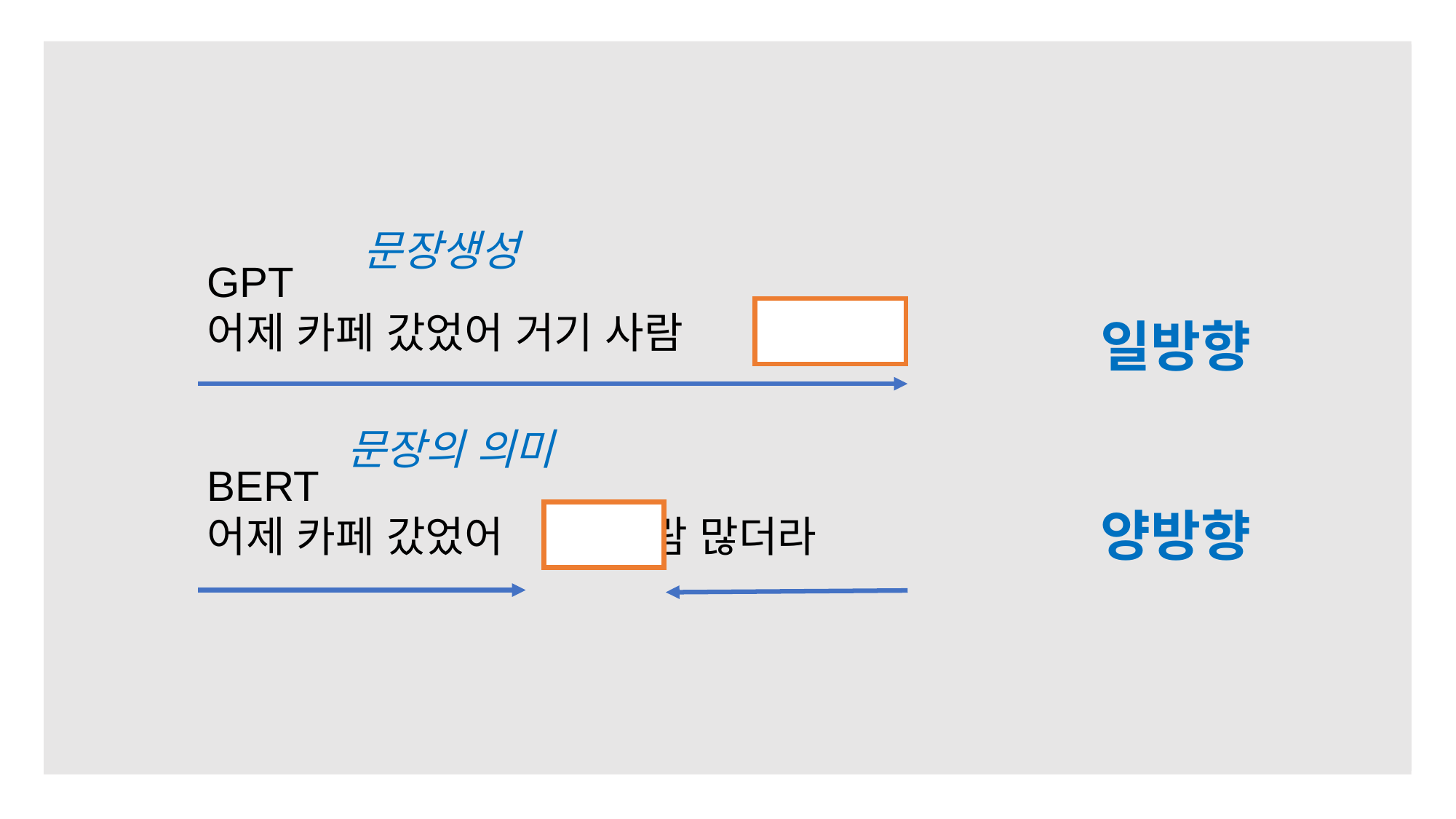

문장생성
GPT
어제 카페 갔었어 거기 사람

BERT
어제 카페 갔었어         사람 많더라

일방향
문장의 의미
양방향